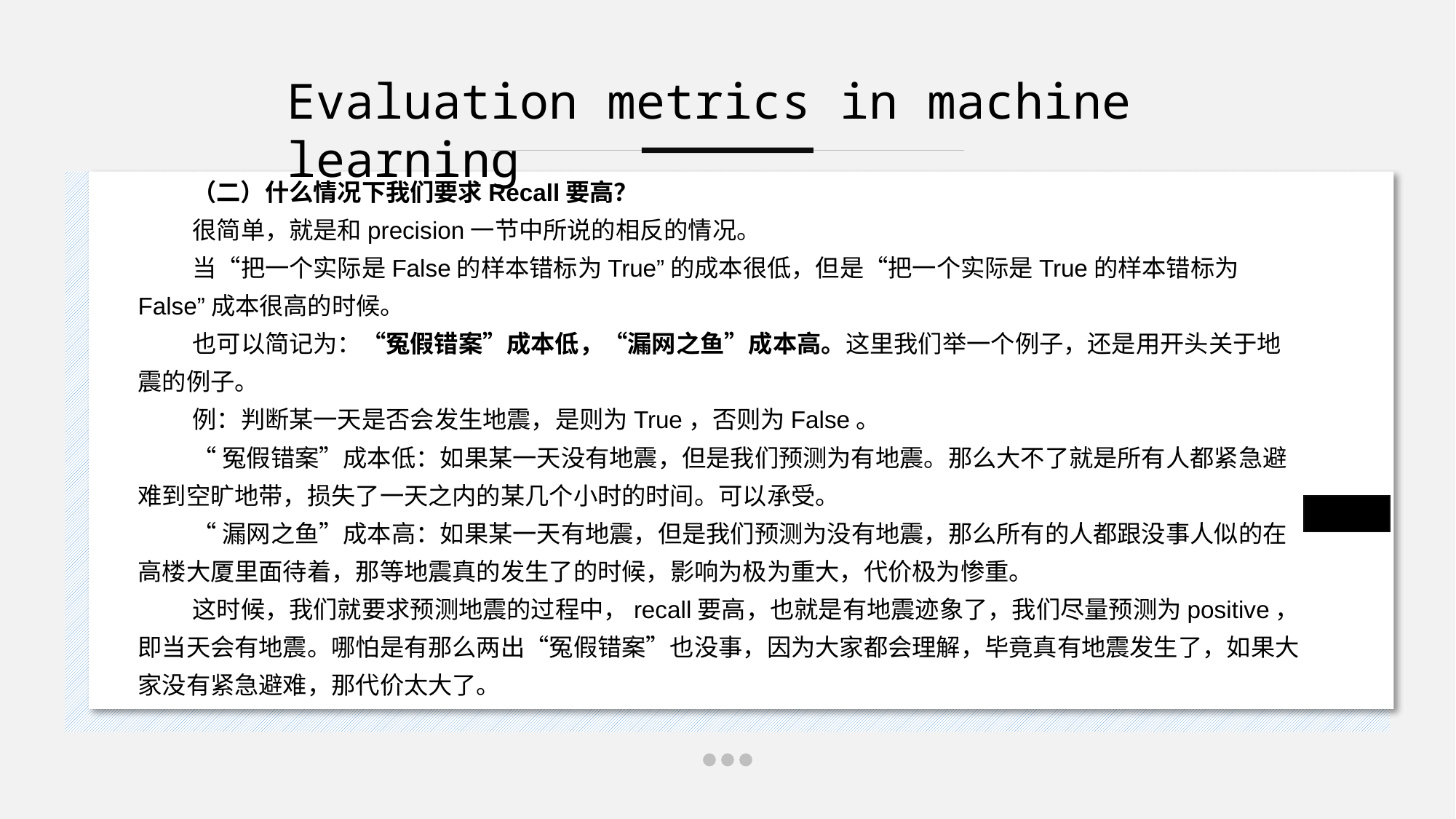

Evaluation metrics in machine learning

（二）什么情况下我们要求Recall要高？
很简单，就是和precision一节中所说的相反的情况。
当“把一个实际是False的样本错标为True”的成本很低，但是“把一个实际是True的样本错标为False”成本很高的时候。
也可以简记为：“冤假错案”成本低，“漏网之鱼”成本高。这里我们举一个例子，还是用开头关于地震的例子。
例：判断某一天是否会发生地震，是则为True，否则为False。
“冤假错案”成本低：如果某一天没有地震，但是我们预测为有地震。那么大不了就是所有人都紧急避难到空旷地带，损失了一天之内的某几个小时的时间。可以承受。
“漏网之鱼”成本高：如果某一天有地震，但是我们预测为没有地震，那么所有的人都跟没事人似的在高楼大厦里面待着，那等地震真的发生了的时候，影响为极为重大，代价极为惨重。
这时候，我们就要求预测地震的过程中，recall要高，也就是有地震迹象了，我们尽量预测为positive，即当天会有地震。哪怕是有那么两出“冤假错案”也没事，因为大家都会理解，毕竟真有地震发生了，如果大家没有紧急避难，那代价太大了。